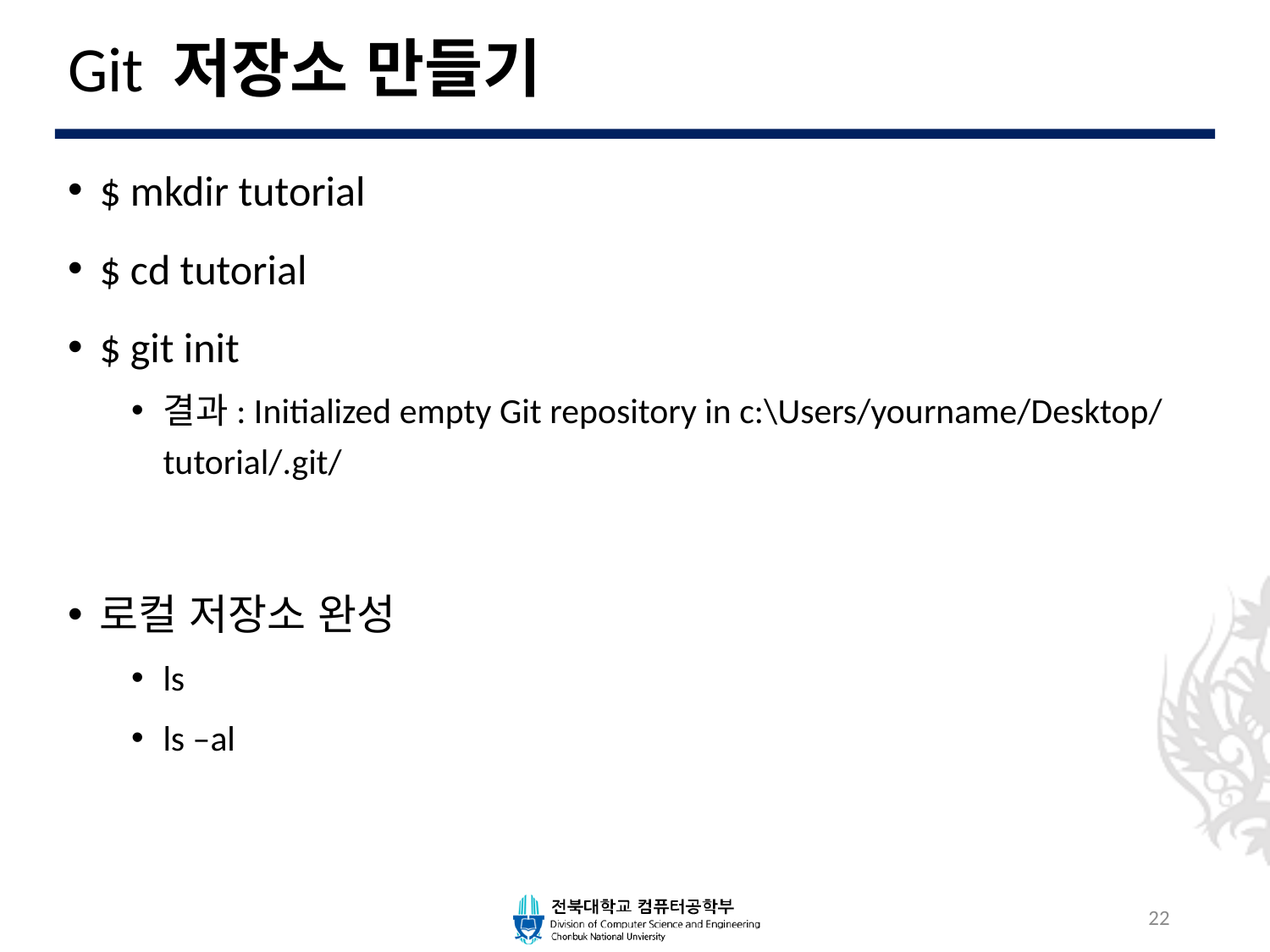

# Git 저장소 만들기
$ mkdir tutorial
$ cd tutorial
$ git init
결과: Initialized empty Git repository in c:\Users/yourname/Desktop/tutorial/.git/

로컬 저장소 완성
ls
ls –al

22